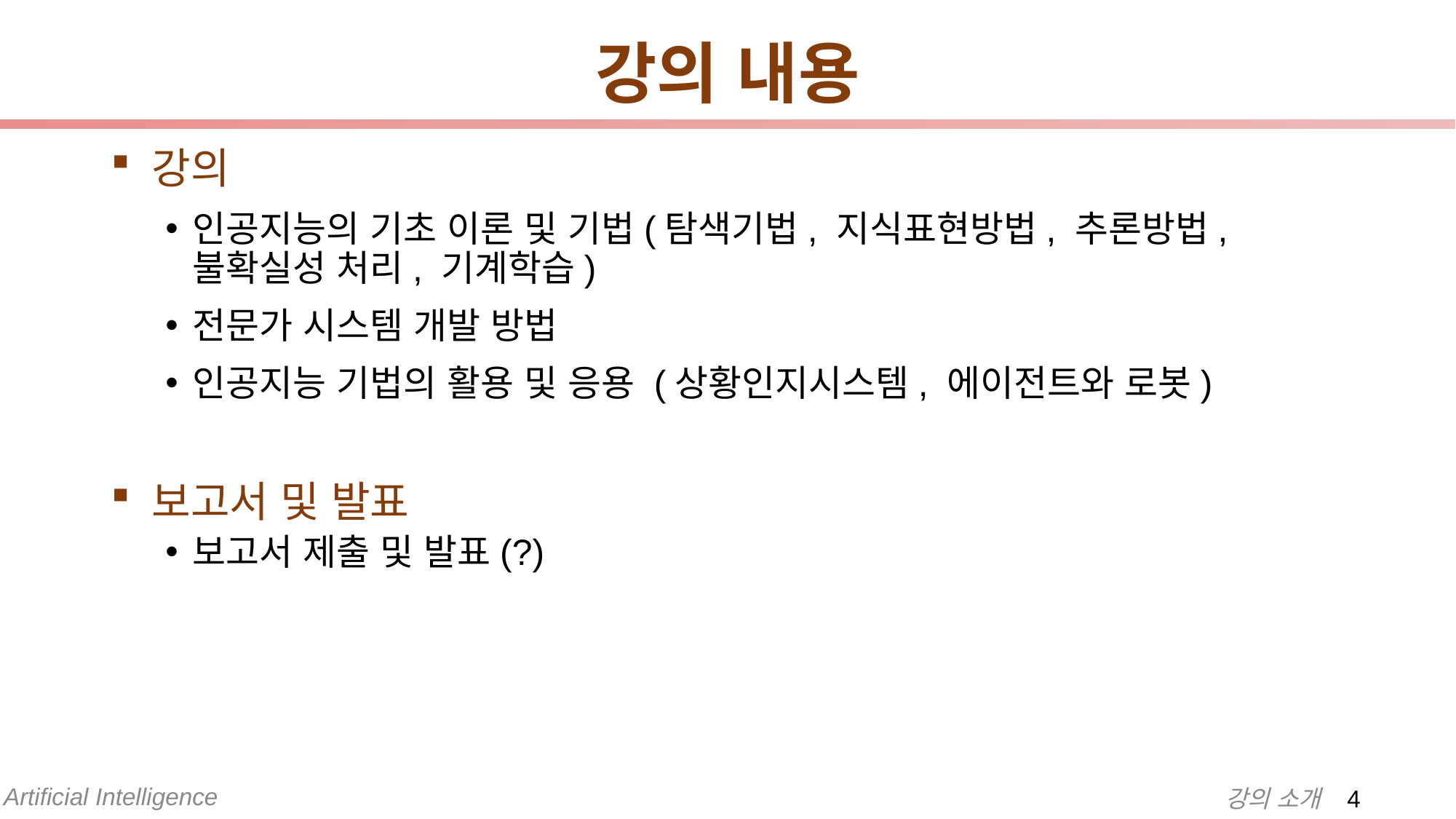

# 강의 내용
강의
인공지능의 기초 이론 및 기법(탐색기법, 지식표현방법, 추론방법, 불확실성 처리, 기계학습)
전문가 시스템 개발 방법
인공지능 기법의 활용 및 응용 (상황인지시스템, 에이전트와 로봇)

보고서 및 발표
보고서 제출 및 발표(?)